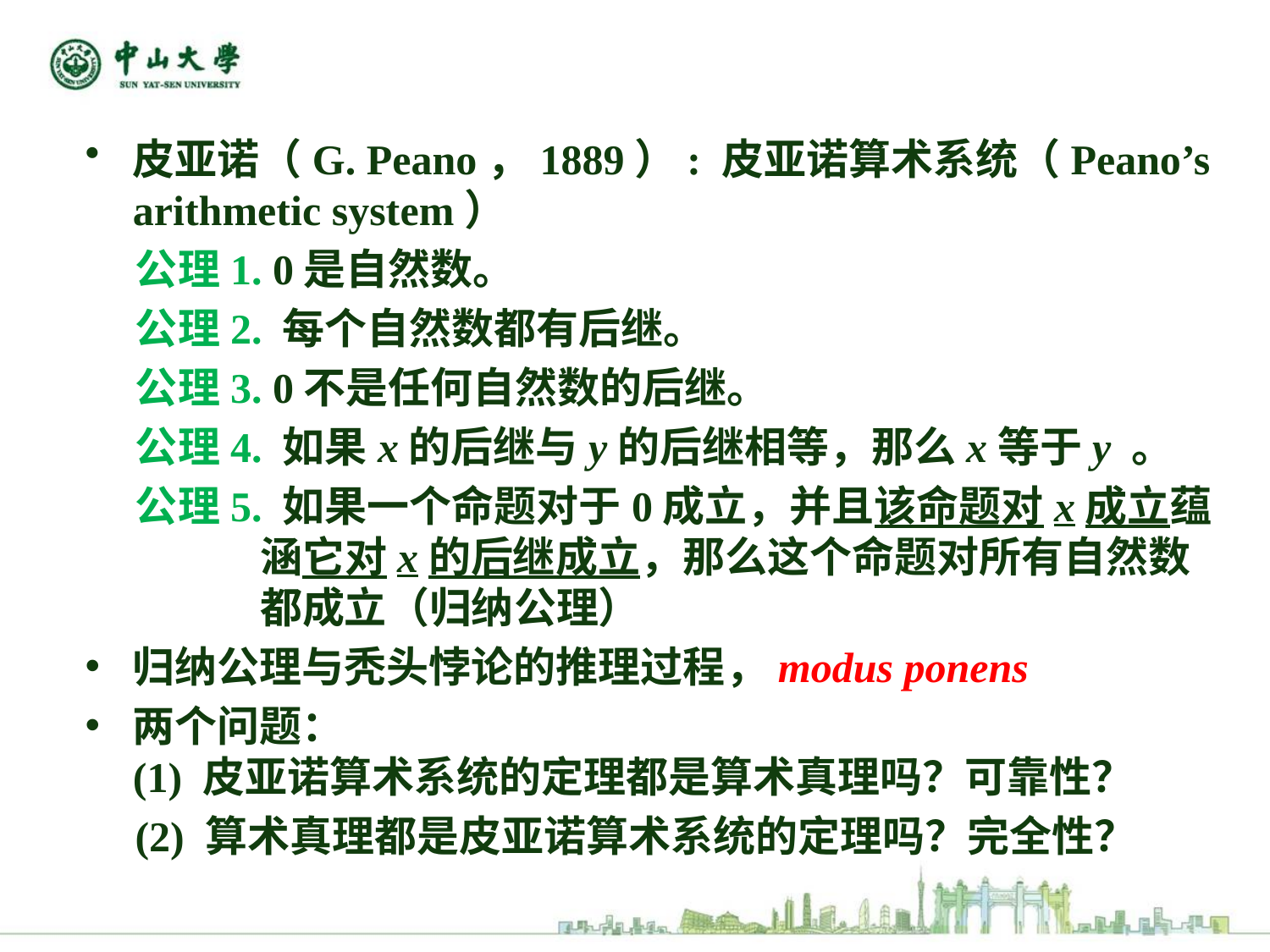

皮亚诺（G. Peano，1889）: 皮亚诺算术系统（Peano’s arithmetic system）
公理1. 0是自然数。
公理2. 每个自然数都有后继。
公理3. 0不是任何自然数的后继。
公理4. 如果x的后继与y的后继相等，那么x等于y 。
公理5. 如果一个命题对于0成立，并且该命题对x成立蕴涵它对x的后继成立，那么这个命题对所有自然数都成立（归纳公理）
归纳公理与秃头悖论的推理过程，modus ponens
两个问题：
(1) 皮亚诺算术系统的定理都是算术真理吗？可靠性？
(2) 算术真理都是皮亚诺算术系统的定理吗？完全性？